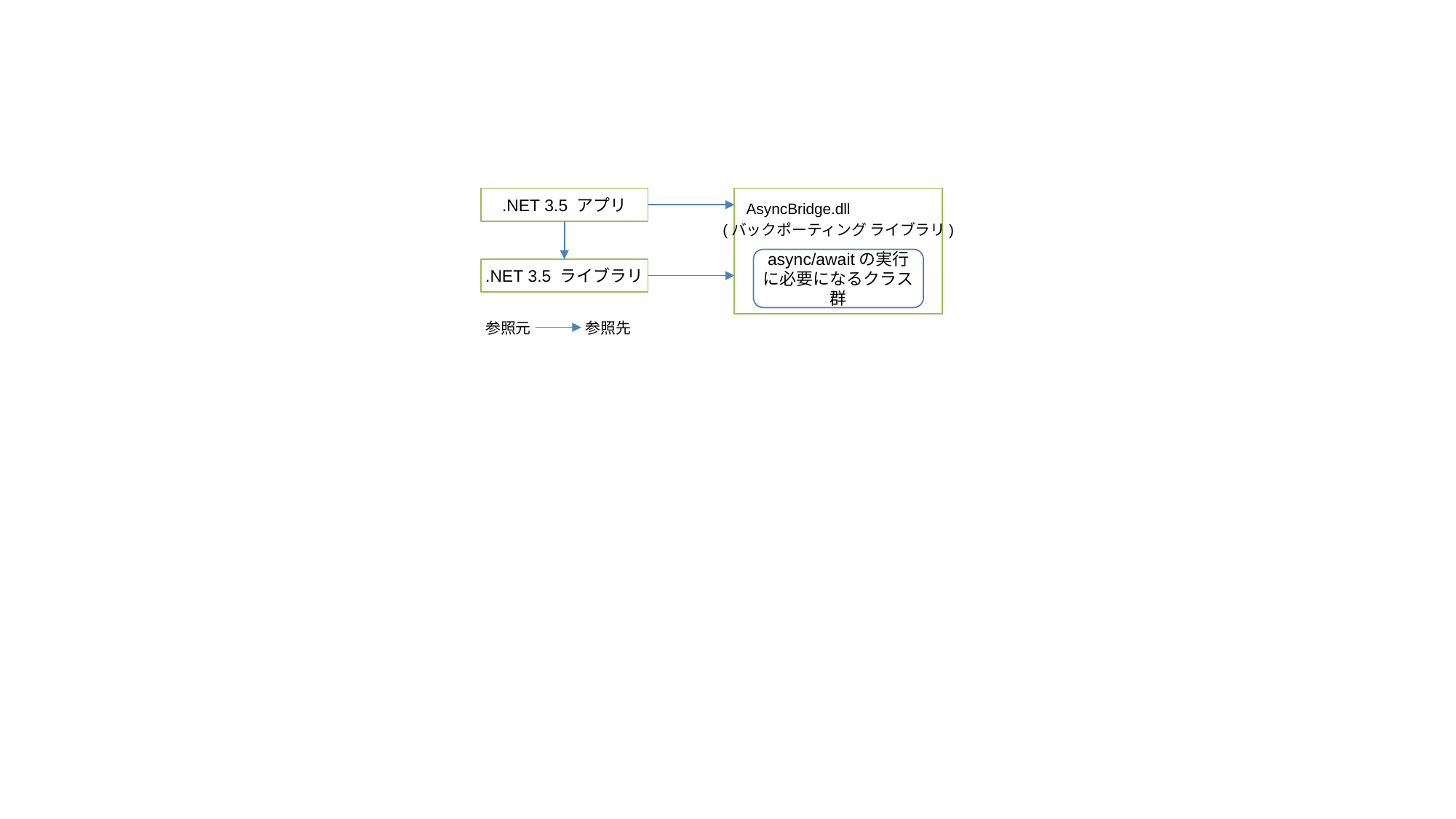

.NET 3.5 アプリ

AsyncBridge.dll
(バックポーティング ライブラリ)
async/awaitの実行に必要になるクラス群
.NET 3.5 ライブラリ
参照元
参照先